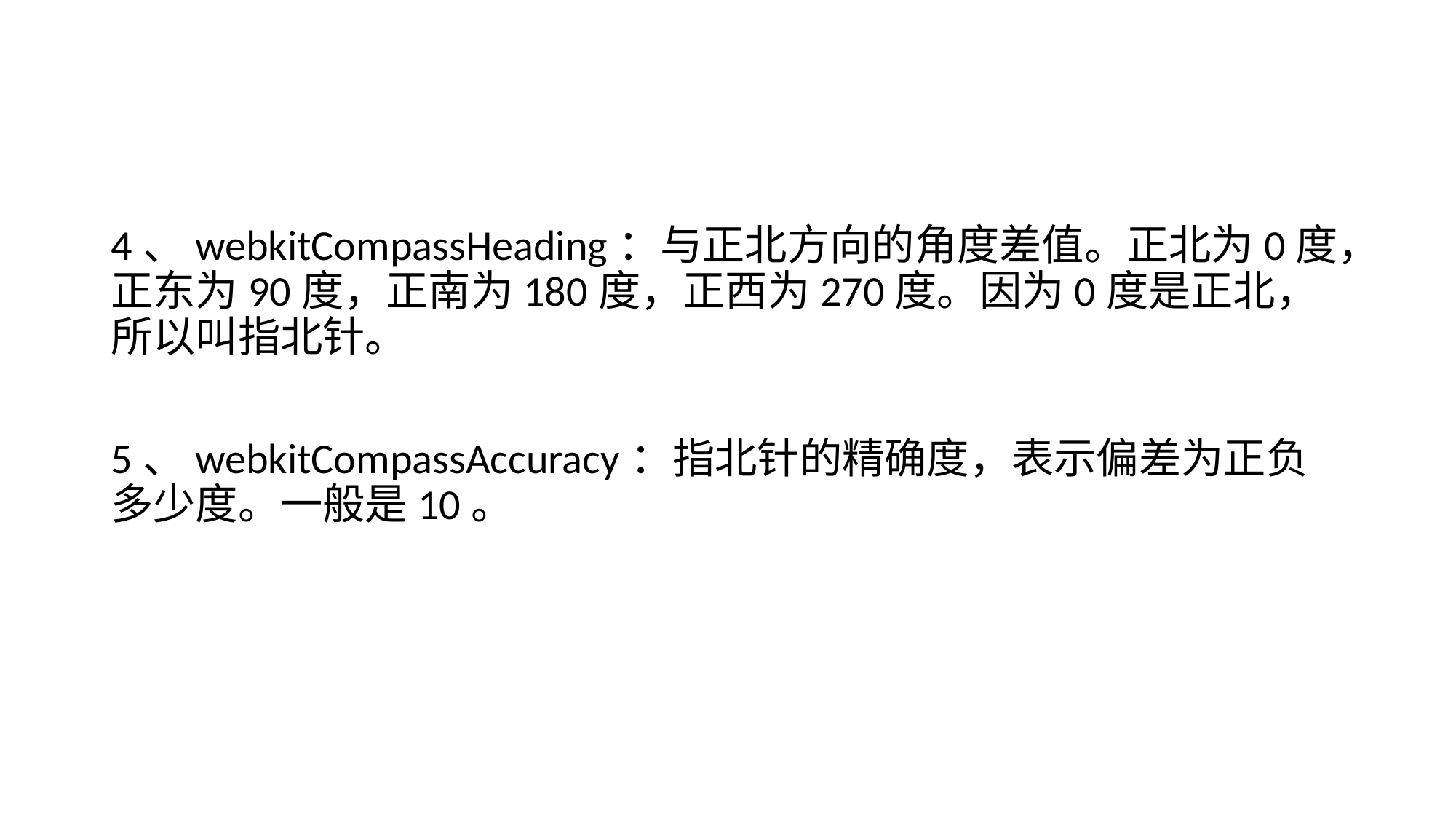

#
4、webkitCompassHeading：与正北方向的角度差值。正北为0度，正东为90度，正南为180度，正西为270度。因为0度是正北，所以叫指北针。

5、webkitCompassAccuracy：指北针的精确度，表示偏差为正负多少度。一般是10。